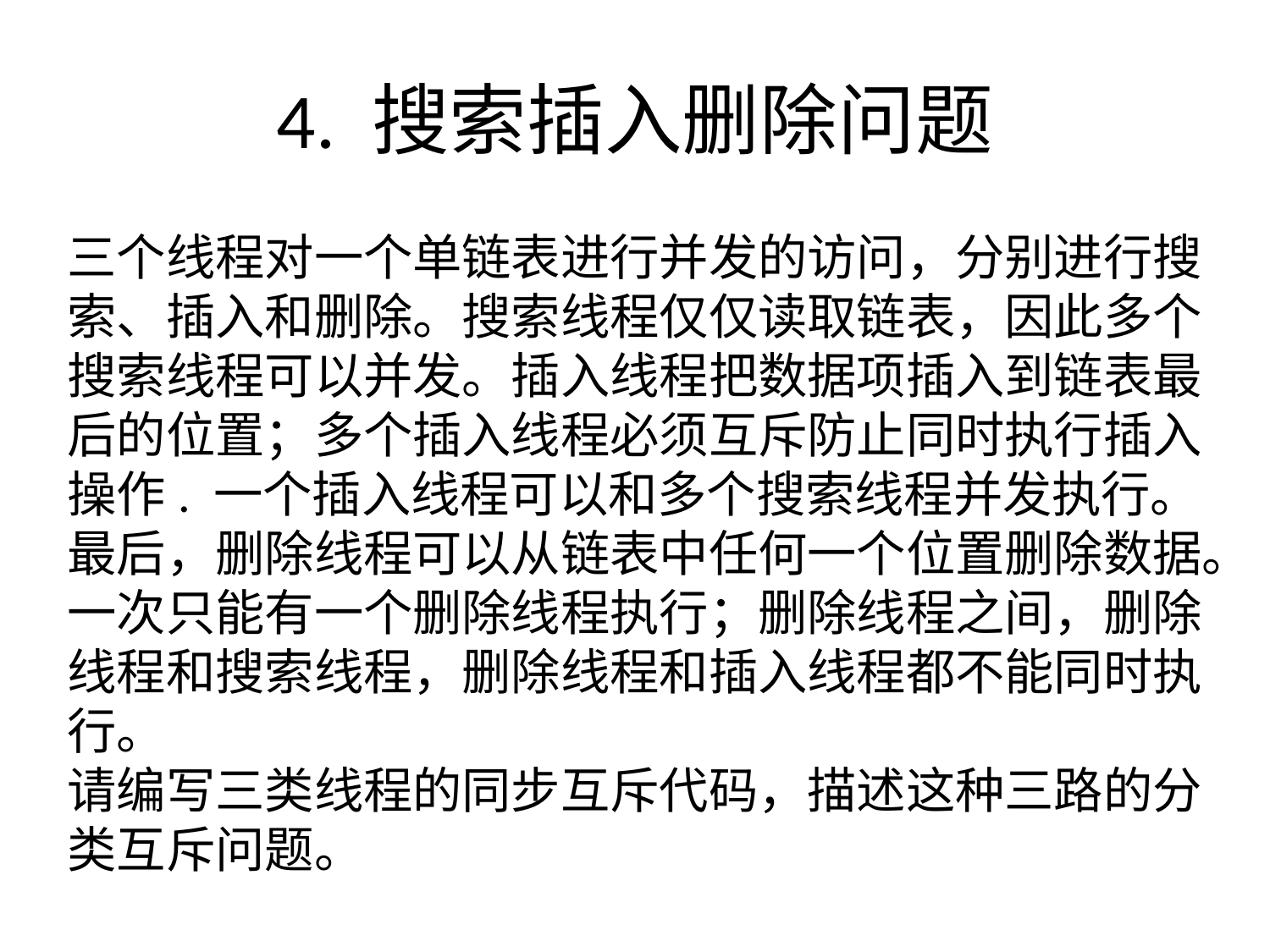

# 4. 搜索插入删除问题
三个线程对一个单链表进行并发的访问，分别进行搜索、插入和删除。搜索线程仅仅读取链表，因此多个搜索线程可以并发。插入线程把数据项插入到链表最后的位置；多个插入线程必须互斥防止同时执行插入操作. 一个插入线程可以和多个搜索线程并发执行。
最后，删除线程可以从链表中任何一个位置删除数据。一次只能有一个删除线程执行；删除线程之间，删除线程和搜索线程，删除线程和插入线程都不能同时执行。
请编写三类线程的同步互斥代码，描述这种三路的分类互斥问题。